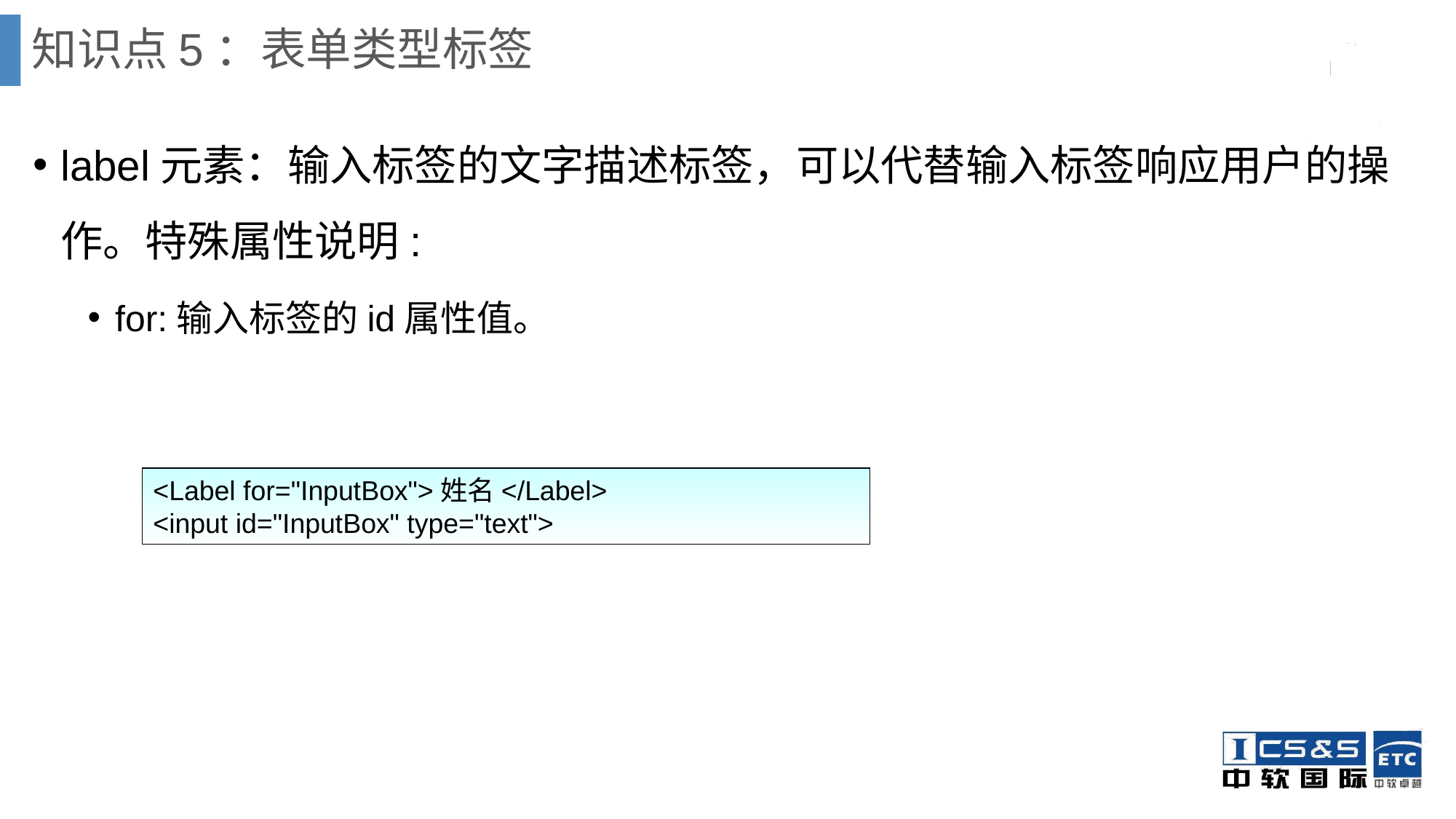

# 知识点5：表单类型标签
label元素：输入标签的文字描述标签，可以代替输入标签响应用户的操作。特殊属性说明:
for:输入标签的id属性值。
<Label for="InputBox">姓名</Label>
<input id="InputBox" type="text">